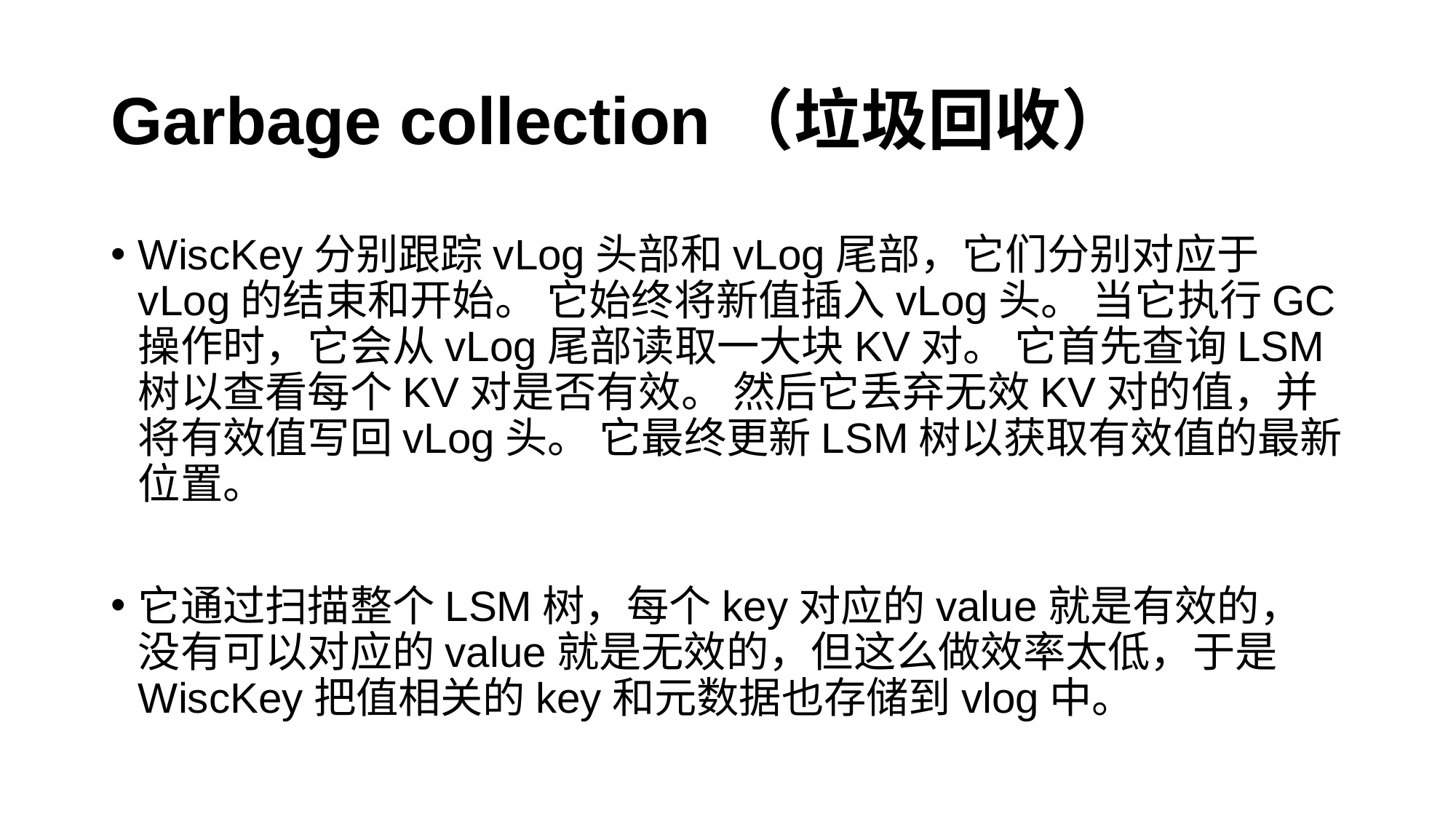

# Garbage collection（垃圾回收）
WiscKey分别跟踪vLog头部和vLog尾部，它们分别对应于vLog的结束和开始。 它始终将新值插入vLog头。 当它执行GC操作时，它会从vLog尾部读取一大块KV对。 它首先查询LSM树以查看每个KV对是否有效。 然后它丢弃无效KV对的值，并将有效值写回vLog头。 它最终更新LSM树以获取有效值的最新位置。

它通过扫描整个LSM树，每个key对应的value就是有效的，没有可以对应的value就是无效的，但这么做效率太低，于是WiscKey把值相关的key和元数据也存储到vlog中。